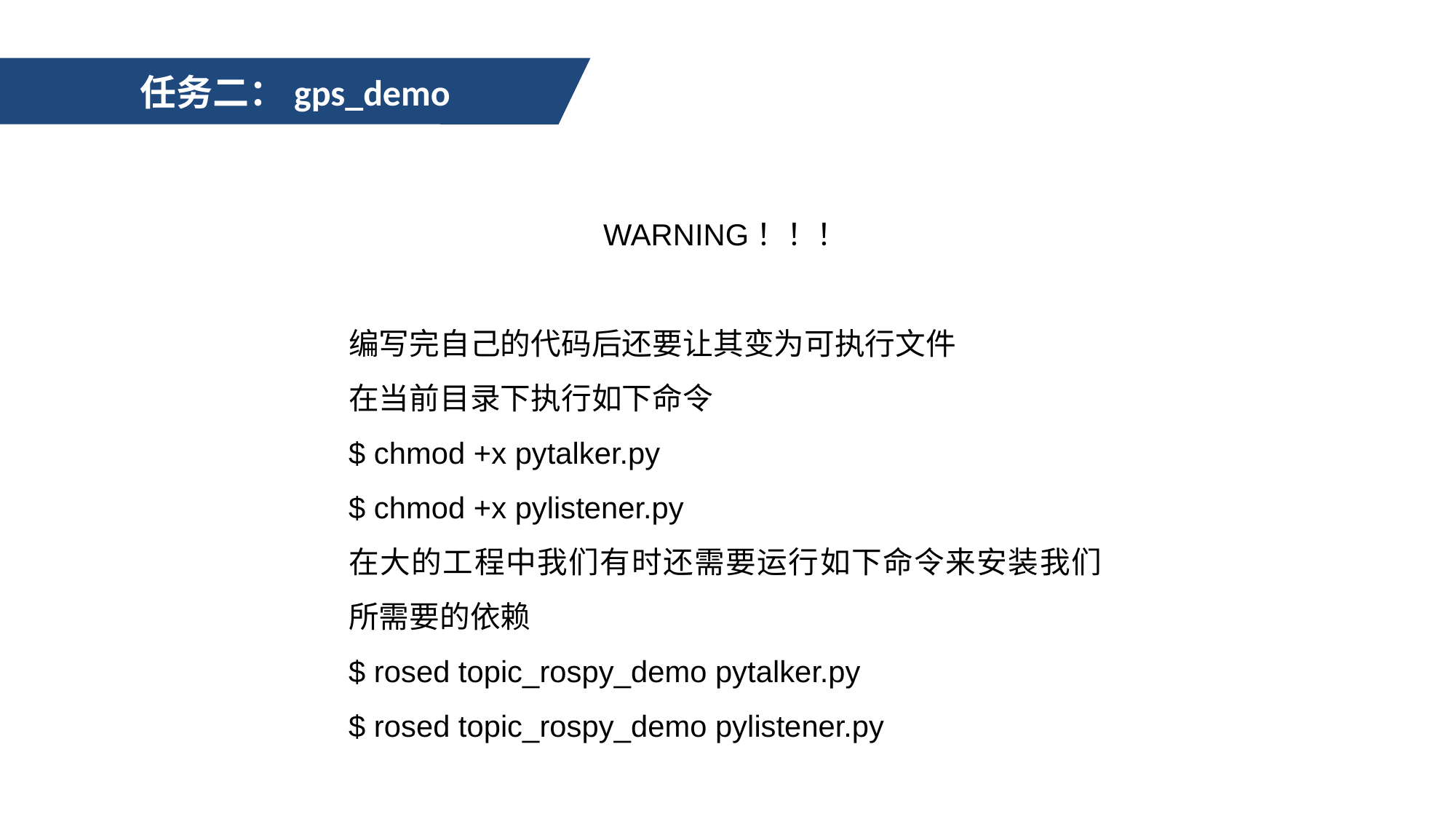

任务二：gps_demo
WARNING！！！

编写完自己的代码后还要让其变为可执行文件
在当前目录下执行如下命令
$ chmod +x pytalker.py
$ chmod +x pylistener.py
在大的工程中我们有时还需要运行如下命令来安装我们所需要的依赖
$ rosed topic_rospy_demo pytalker.py
$ rosed topic_rospy_demo pylistener.py